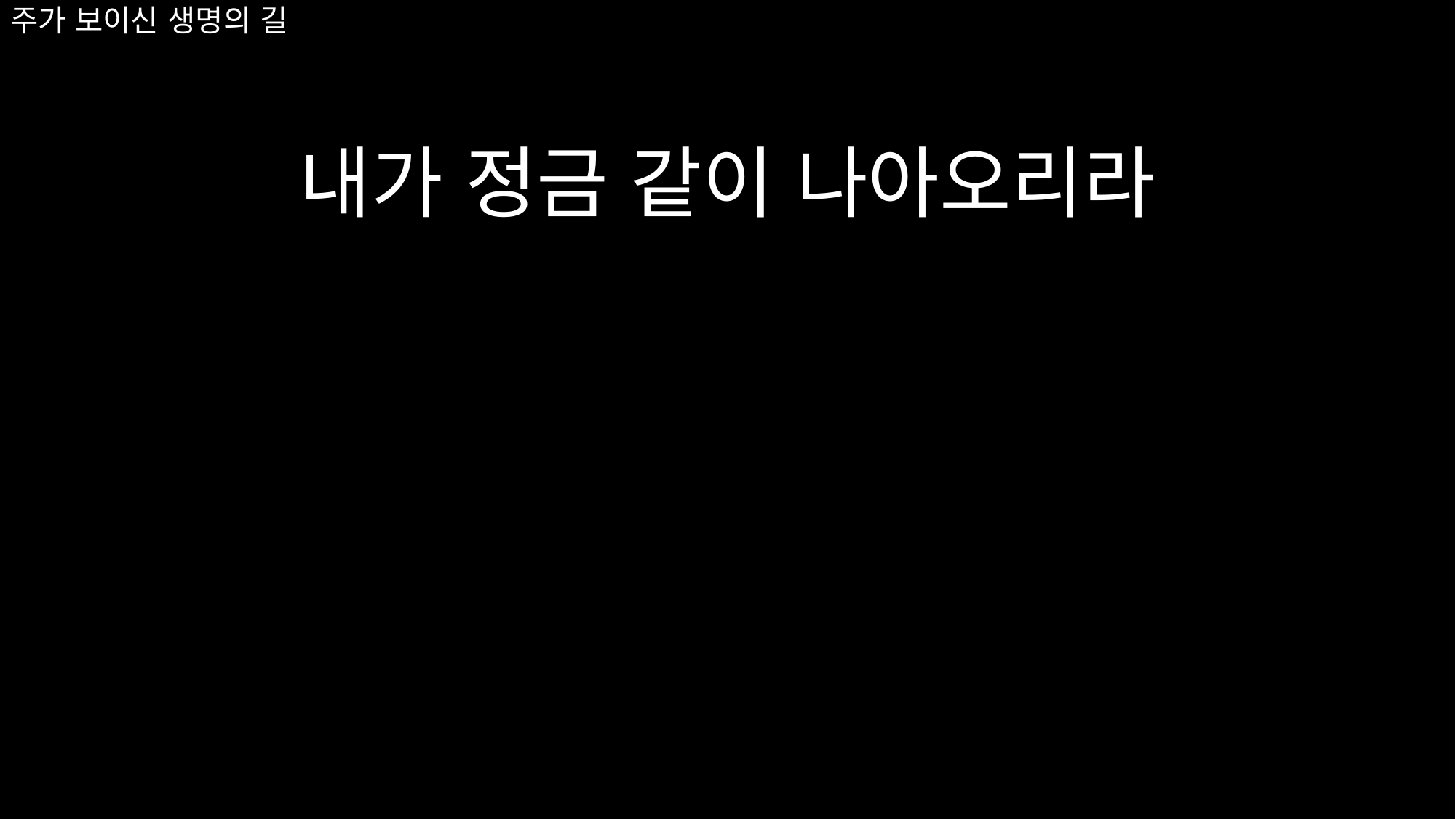

# 주가 보이신 생명의 길
내가 정금 같이 나아오리라